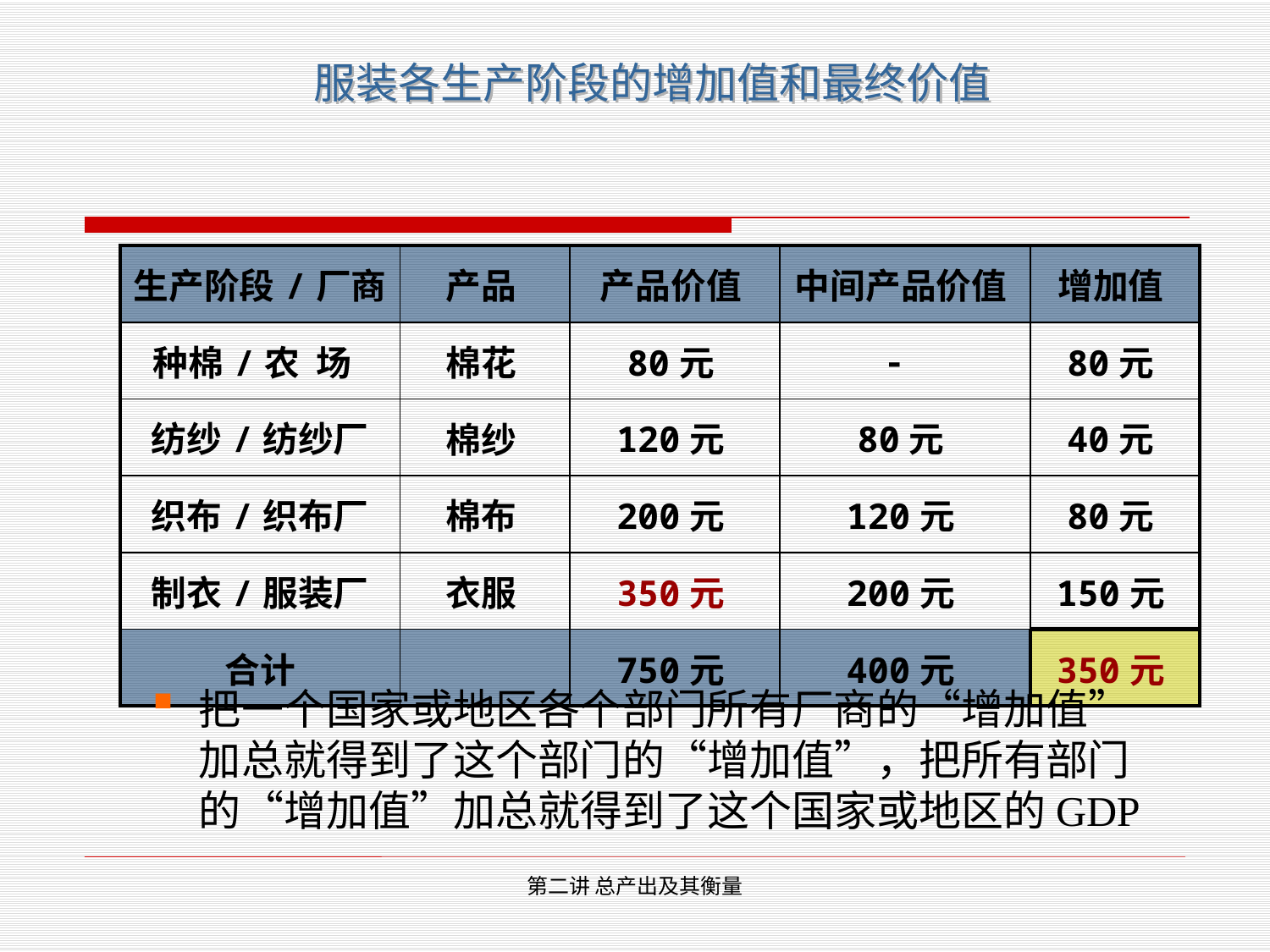

服装各生产阶段的增加值和最终价值
| 生产阶段/厂商 | 产品 | 产品价值 | 中间产品价值 | 增加值 |
| --- | --- | --- | --- | --- |
| 种棉/农 场 | 棉花 | 80元 | - | 80元 |
| 纺纱/纺纱厂 | 棉纱 | 120元 | 80元 | 40元 |
| 织布/织布厂 | 棉布 | 200元 | 120元 | 80元 |
| 制衣/服装厂 | 衣服 | 350元 | 200元 | 150元 |
| 合计 |  | 750元 | 400元 | 350元 |
把一个国家或地区各个部门所有厂商的“增加值”加总就得到了这个部门的“增加值”，把所有部门的“增加值”加总就得到了这个国家或地区的GDP
第二讲 总产出及其衡量